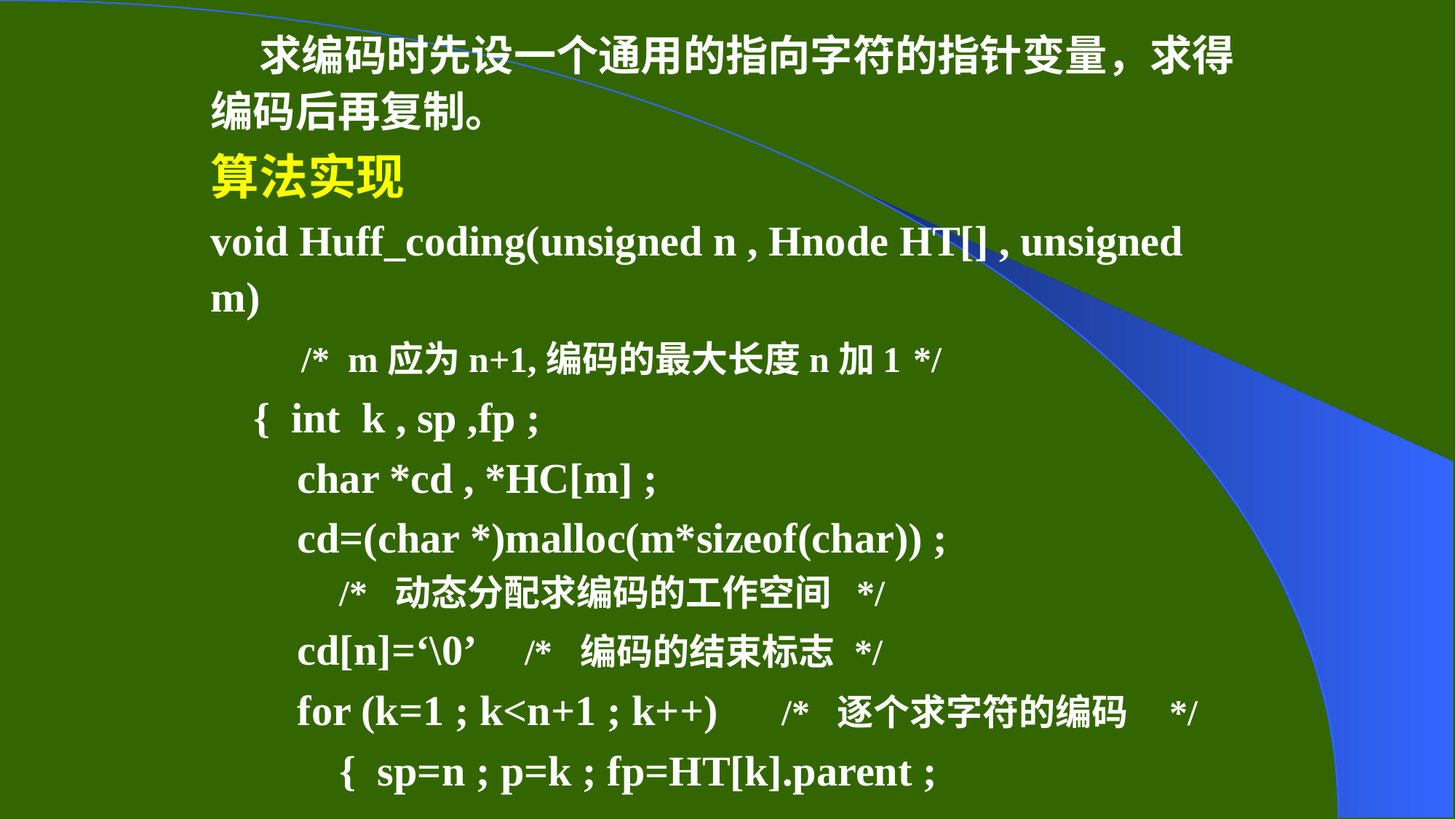

求编码时先设一个通用的指向字符的指针变量，求得编码后再复制。
算法实现
void Huff_coding(unsigned n , Hnode HT[] , unsigned m)
          /*  m应为n+1,编码的最大长度n加1 */
{  int  k , sp ,fp ;
char *cd , *HC[m] ;
cd=(char *)malloc(m*sizeof(char)) ;
/*  动态分配求编码的工作空间  */
cd[n]=‘\0’    /*  编码的结束标志 */
for (k=1 ; k<n+1 ; k++)       /*  逐个求字符的编码    */
{  sp=n ; p=k ; fp=HT[k].parent ;